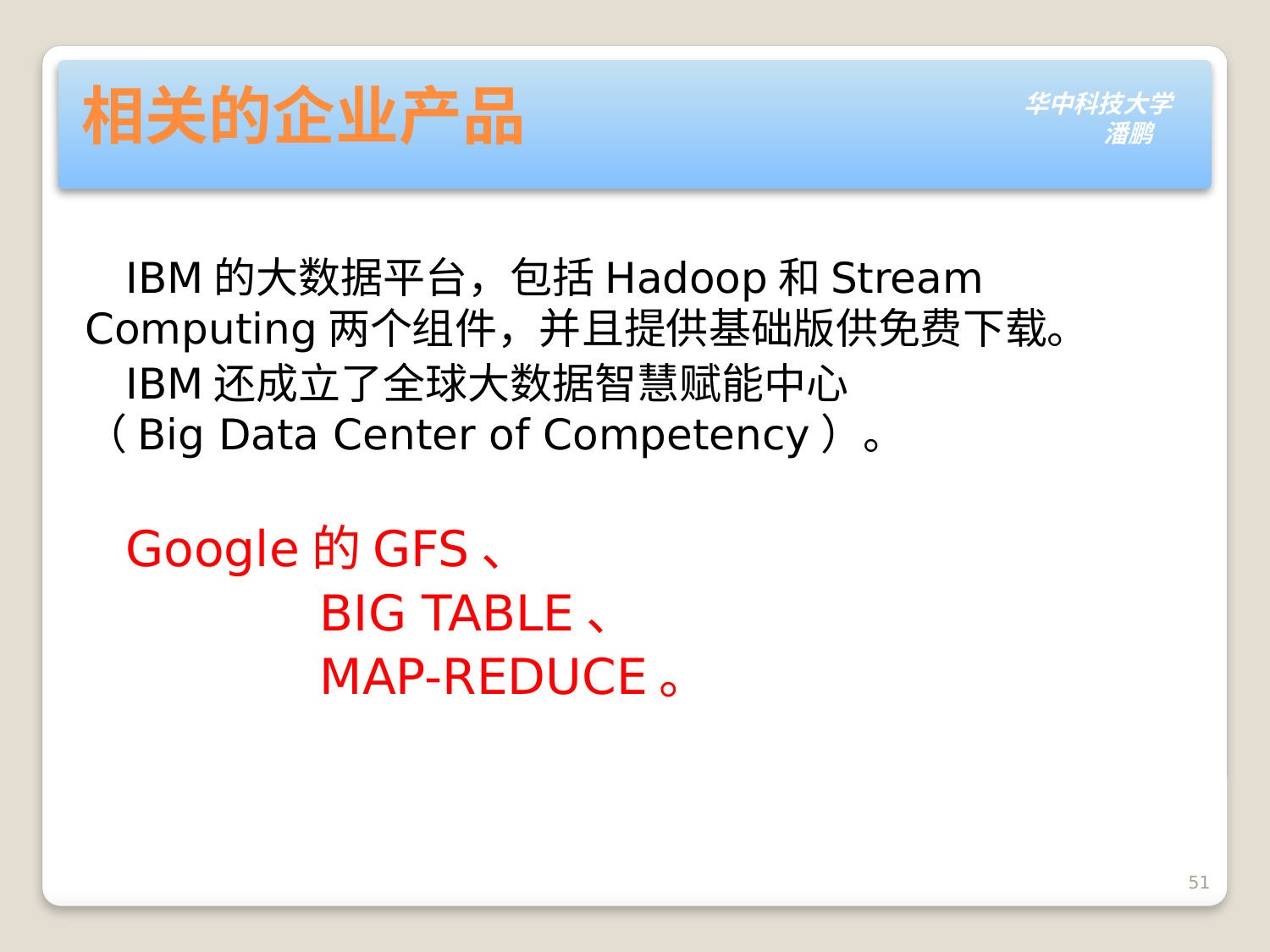

# 相关的企业产品
   IBM的大数据平台，包括Hadoop和Stream Computing两个组件，并且提供基础版供免费下载。
   IBM还成立了全球大数据智慧赋能中心（Big Data Center of Competency）。

   Google的GFS、
               BIG TABLE、
               MAP-REDUCE。
51